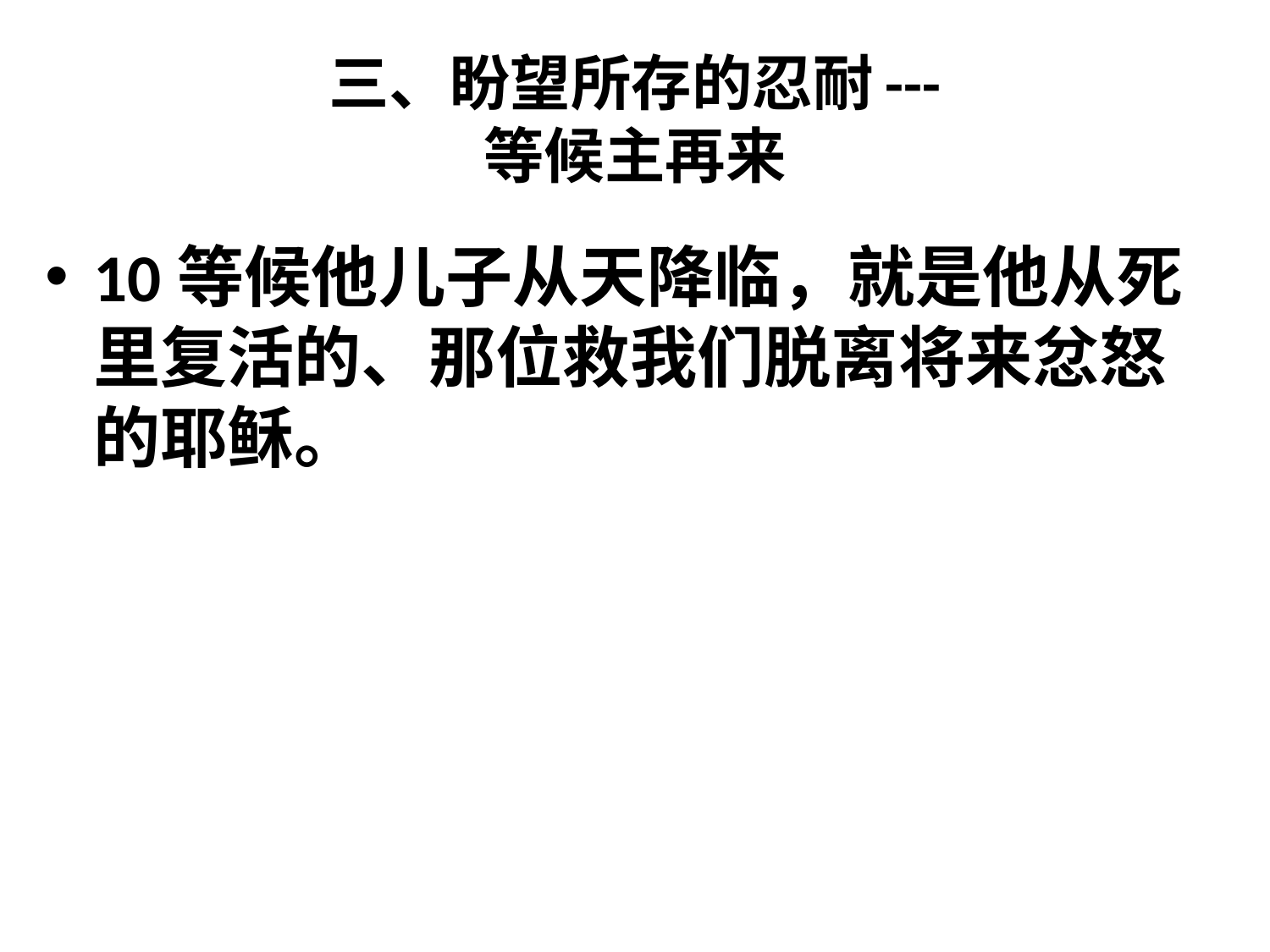

# 三、盼望所存的忍耐--- 等候主再来
10等候他儿子从天降临，就是他从死里复活的、那位救我们脱离将来忿怒的耶稣。